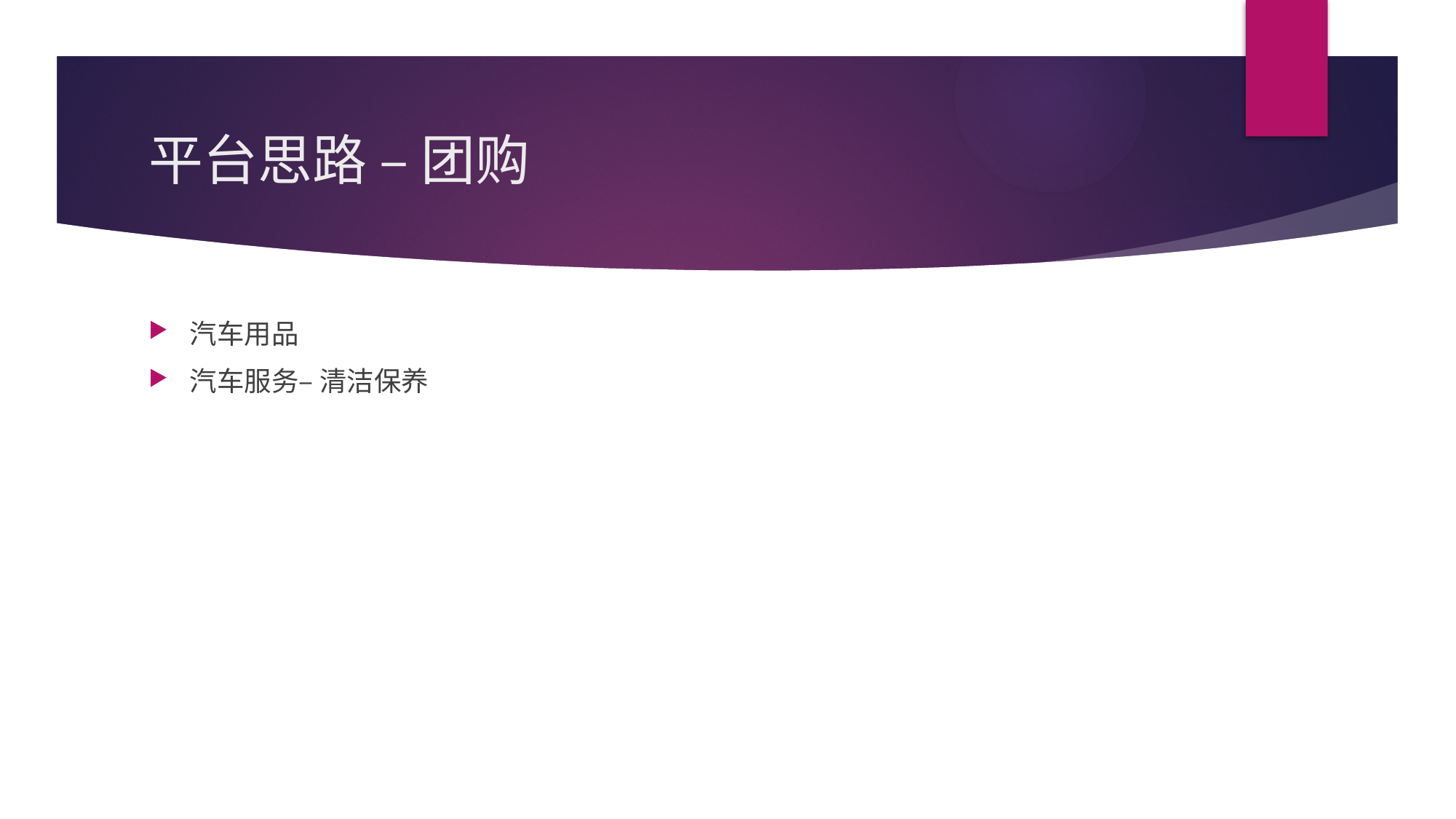

# 平台思路 – 团购
汽车用品
汽车服务– 清洁保养